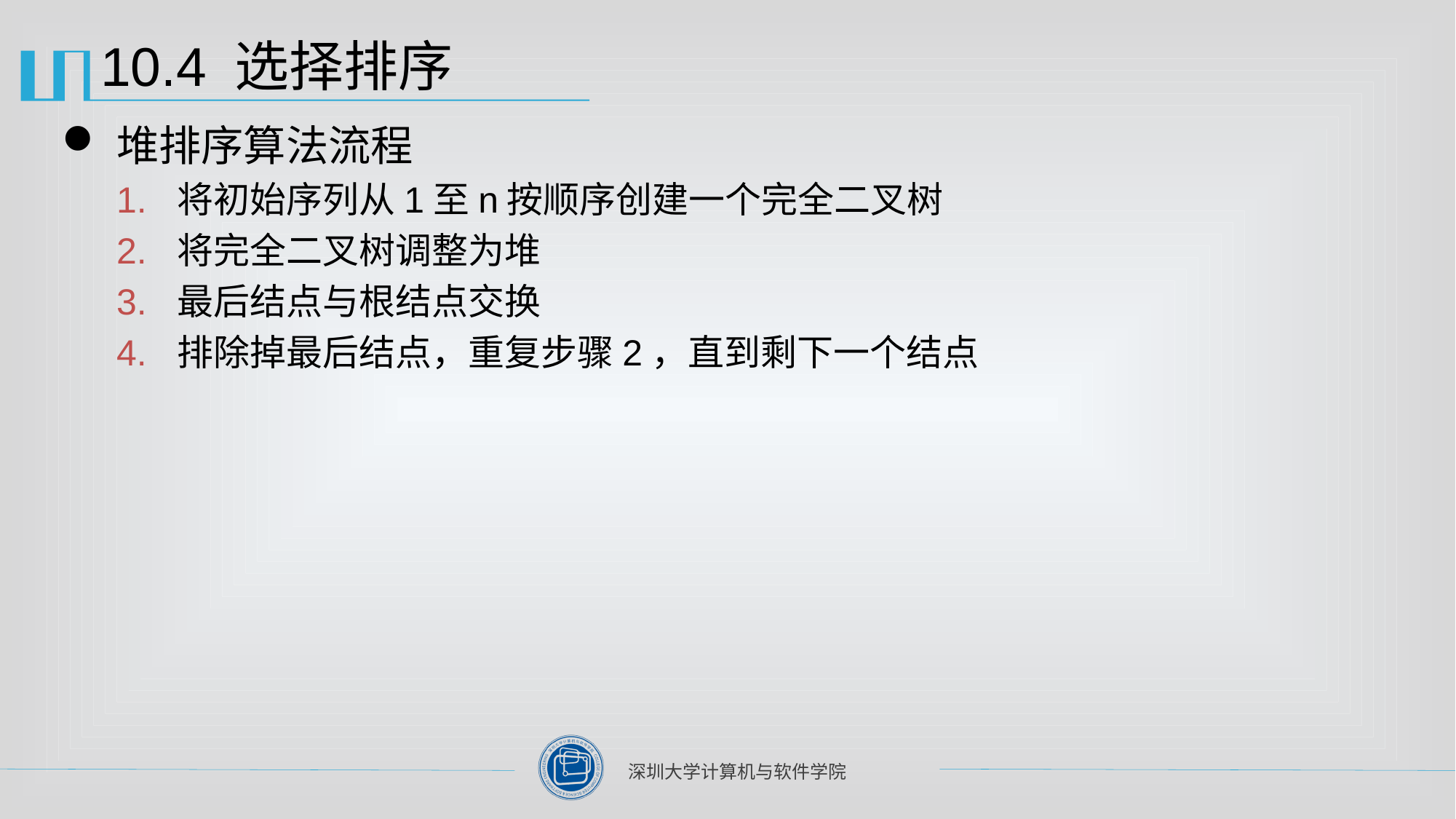

# 10.4 选择排序
堆排序算法流程
将初始序列从1至n按顺序创建一个完全二叉树
将完全二叉树调整为堆
最后结点与根结点交换
排除掉最后结点，重复步骤2，直到剩下一个结点

67